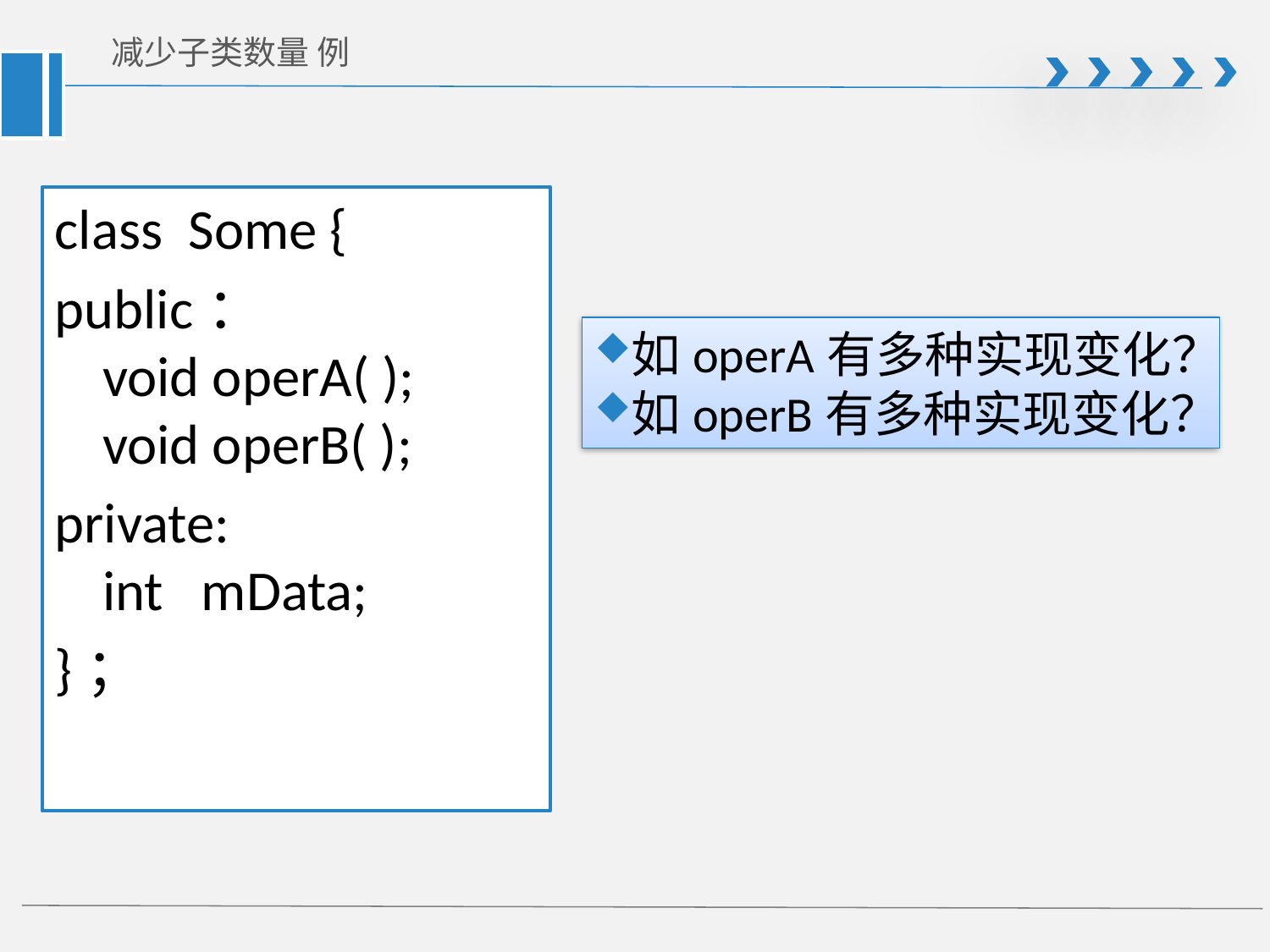

# 减少子类数量 例
class  Some {
public：
void operA( );
void operB( );
private:
int   mData;
}；
如operA有多种实现变化？
如operB有多种实现变化？